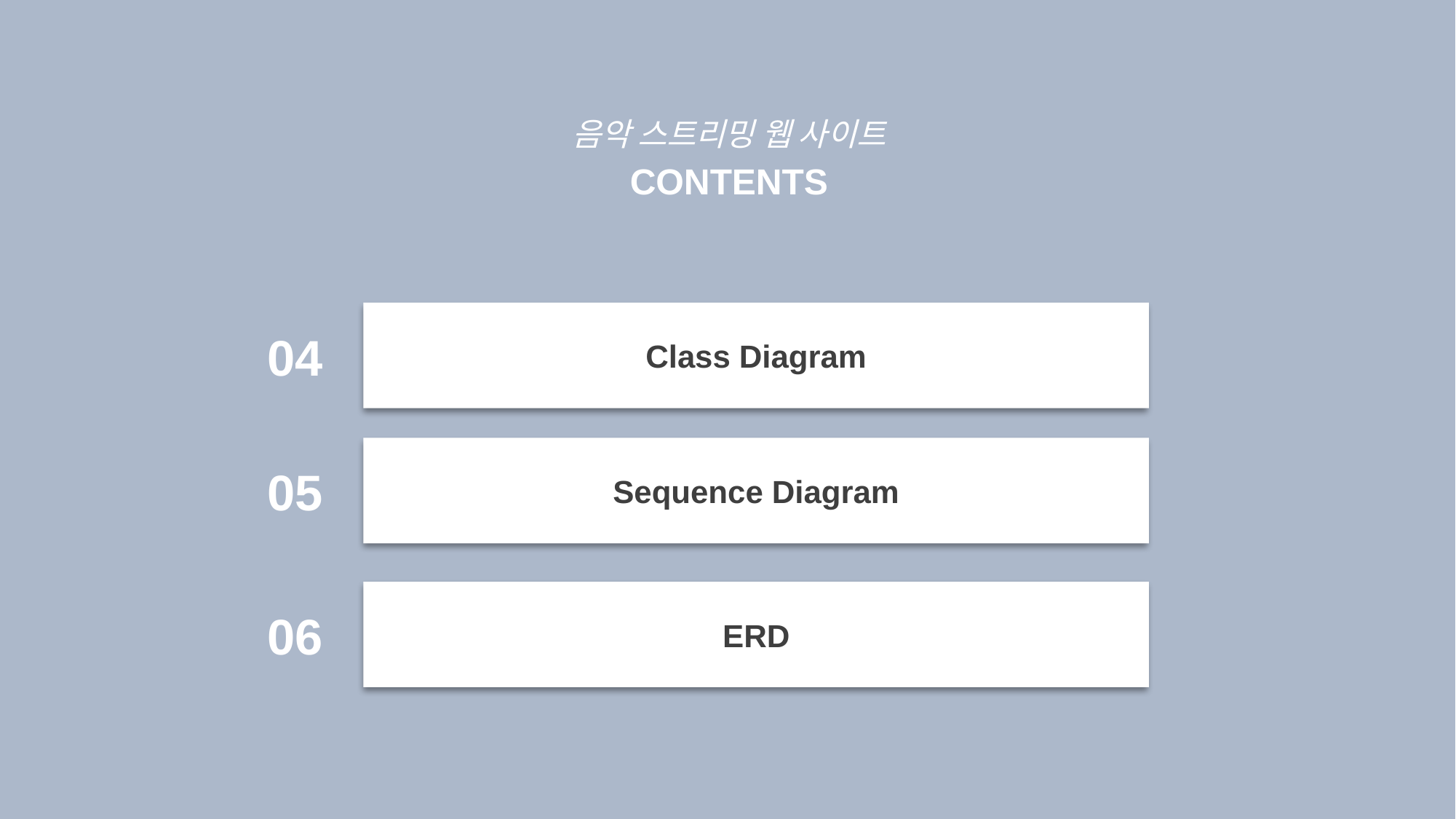

음악 스트리밍 웹 사이트
CONTENTS
Class Diagram
04
Sequence Diagram
05
ERD
06